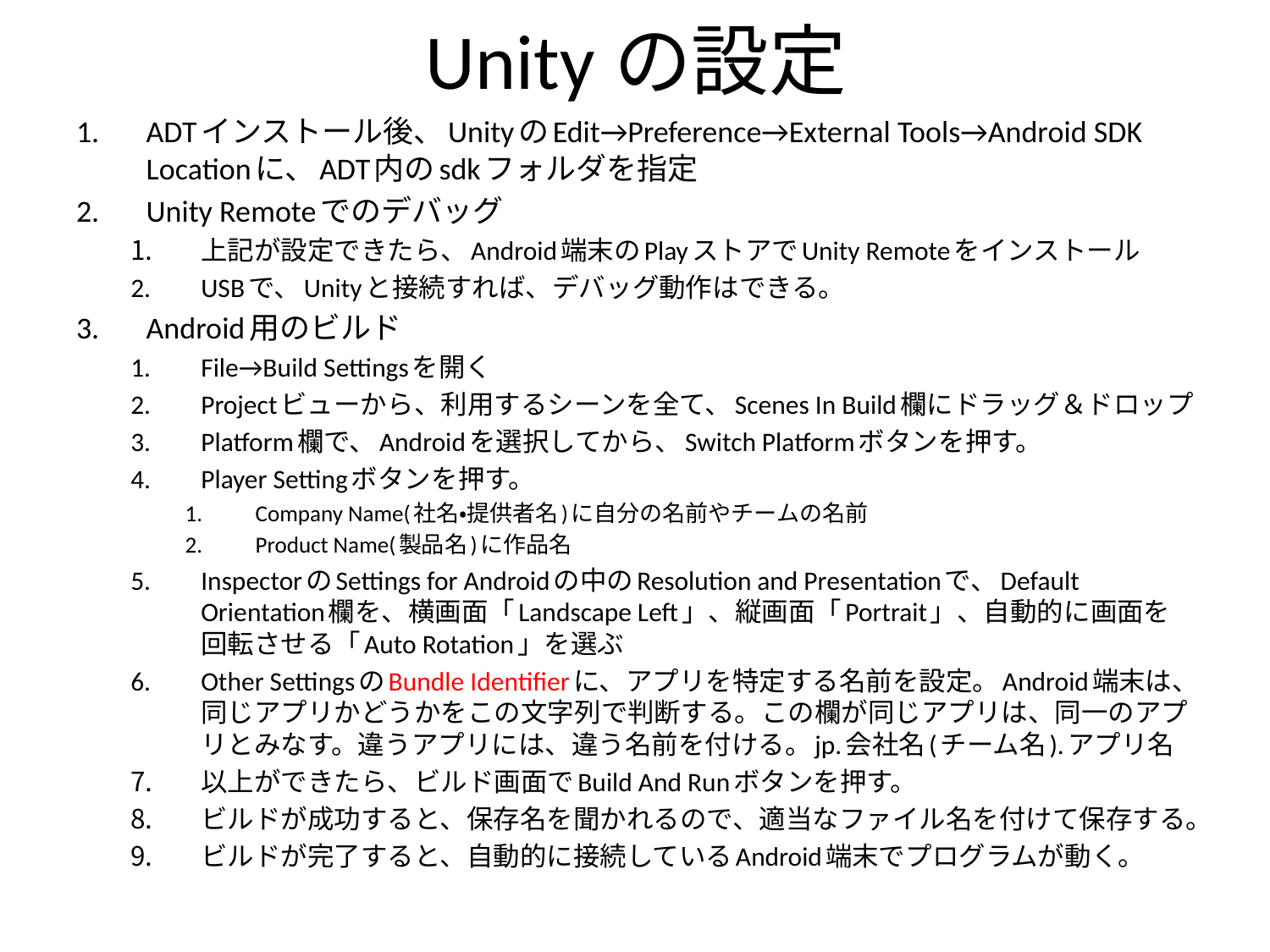

# Unityの設定
ADTインストール後、UnityのEdit→Preference→External Tools→Android SDK Locationに、ADT内のsdkフォルダを指定
Unity Remoteでのデバッグ
上記が設定できたら、Android端末のPlayストアでUnity Remoteをインストール
USBで、Unityと接続すれば、デバッグ動作はできる。
Android用のビルド
File→Build Settingsを開く
Projectビューから、利用するシーンを全て、Scenes In Build欄にドラッグ＆ドロップ
Platform欄で、Androidを選択してから、Switch Platformボタンを押す。
Player Settingボタンを押す。
Company Name(社名・提供者名)に自分の名前やチームの名前
Product Name(製品名)に作品名
InspectorのSettings for Androidの中のResolution and Presentationで、Default Orientation欄を、横画面「Landscape Left」、縦画面「Portrait」、自動的に画面を回転させる「Auto Rotation」を選ぶ
Other SettingsのBundle Identifierに、アプリを特定する名前を設定。Android端末は、同じアプリかどうかをこの文字列で判断する。この欄が同じアプリは、同一のアプリとみなす。違うアプリには、違う名前を付ける。jp.会社名(チーム名).アプリ名
以上ができたら、ビルド画面でBuild And Runボタンを押す。
ビルドが成功すると、保存名を聞かれるので、適当なファイル名を付けて保存する。
ビルドが完了すると、自動的に接続しているAndroid端末でプログラムが動く。